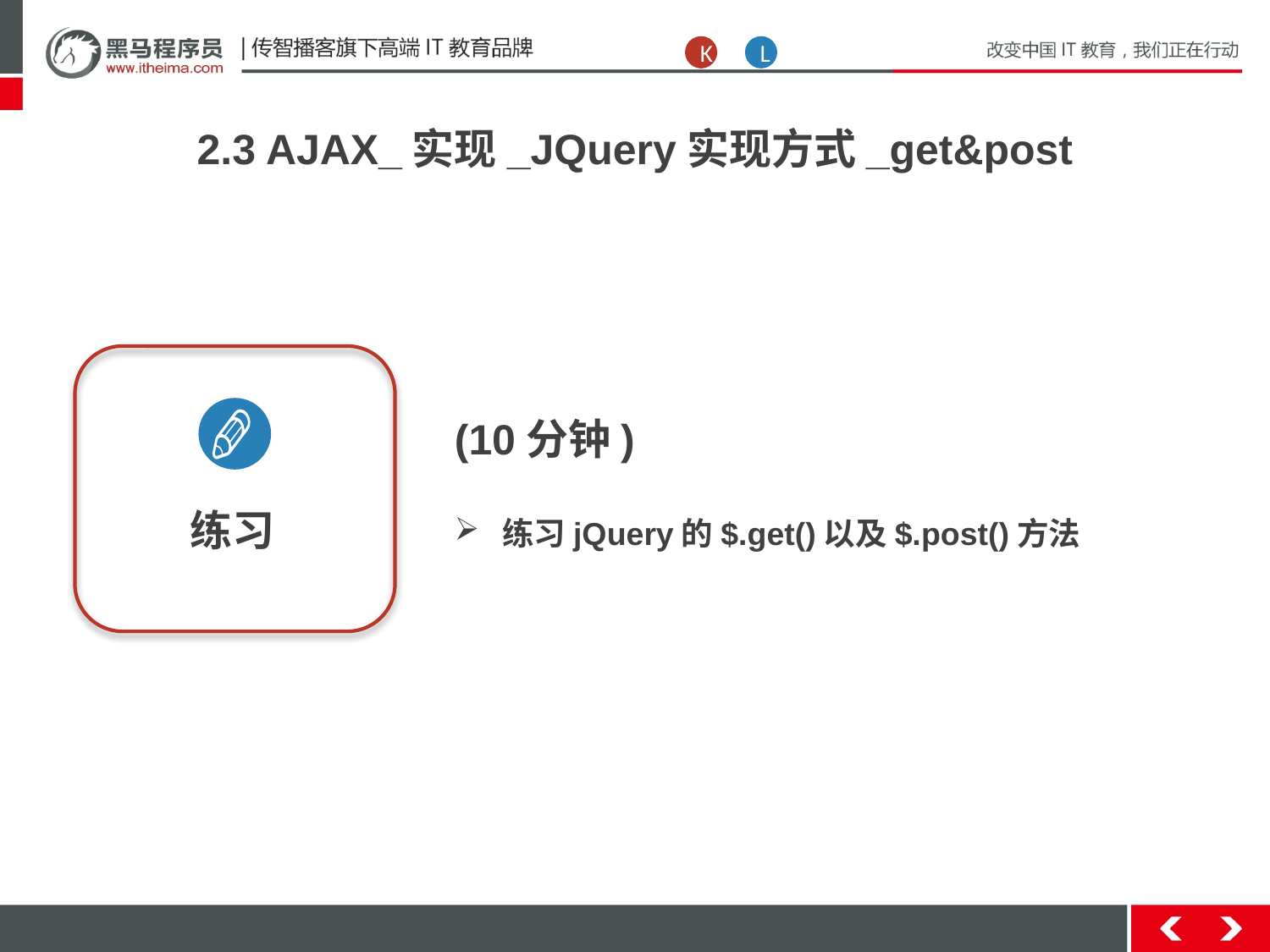

K
L
2.3 AJAX_实现_JQuery实现方式_get&post

练习
(10分钟)

练习jQuery的$.get()以及$.post()方法